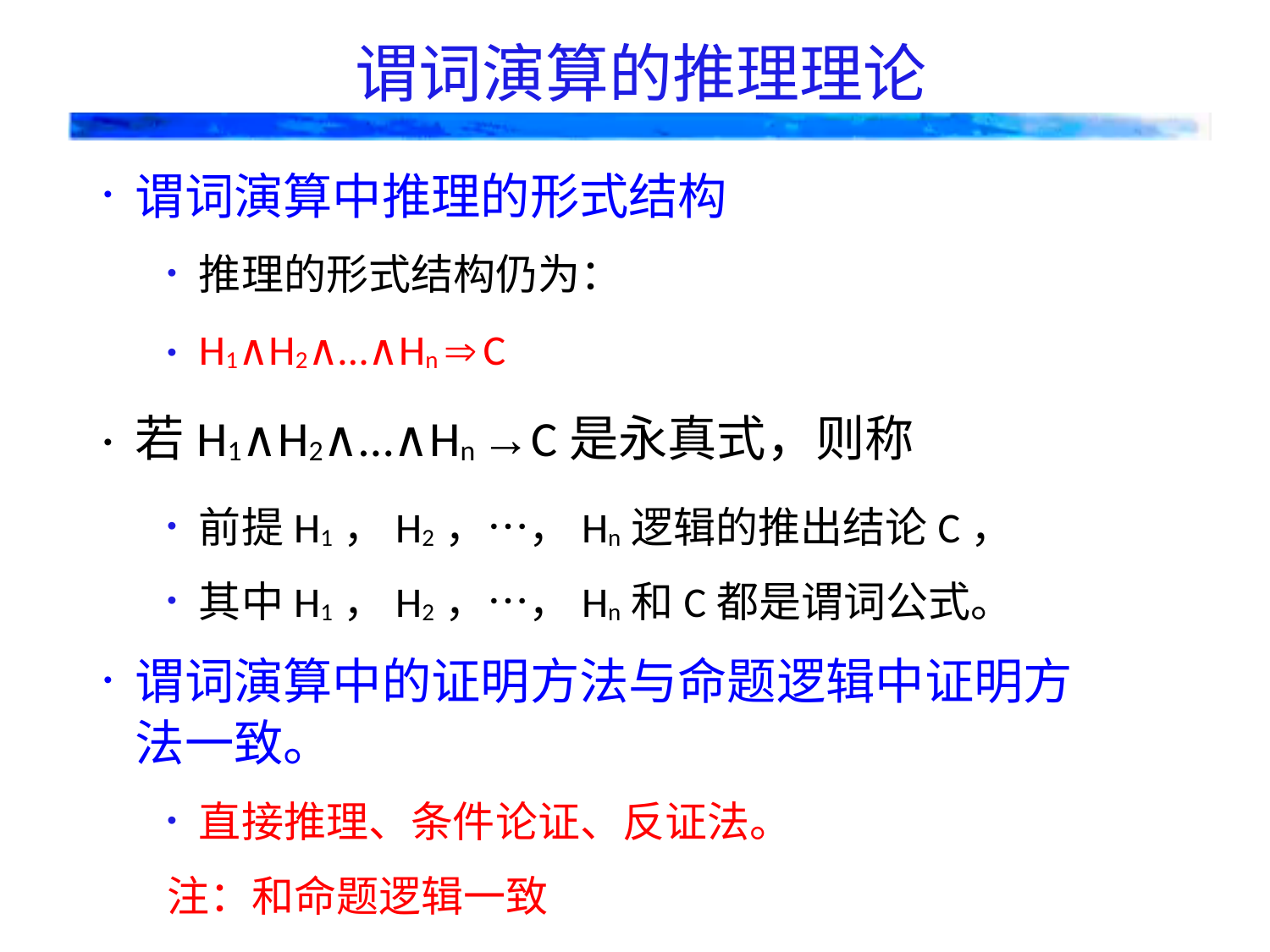

# 谓词演算的推理理论
谓词演算中推理的形式结构
推理的形式结构仍为：
H1∧H2∧…∧Hn ⇒ C
若H1∧H2∧…∧Hn →C是永真式，则称
前提H1，H2，…，Hn逻辑的推出结论C，
其中H1，H2，…，Hn和C都是谓词公式。
谓词演算中的证明方法与命题逻辑中证明方法一致。
直接推理、条件论证、反证法。
注：和命题逻辑一致